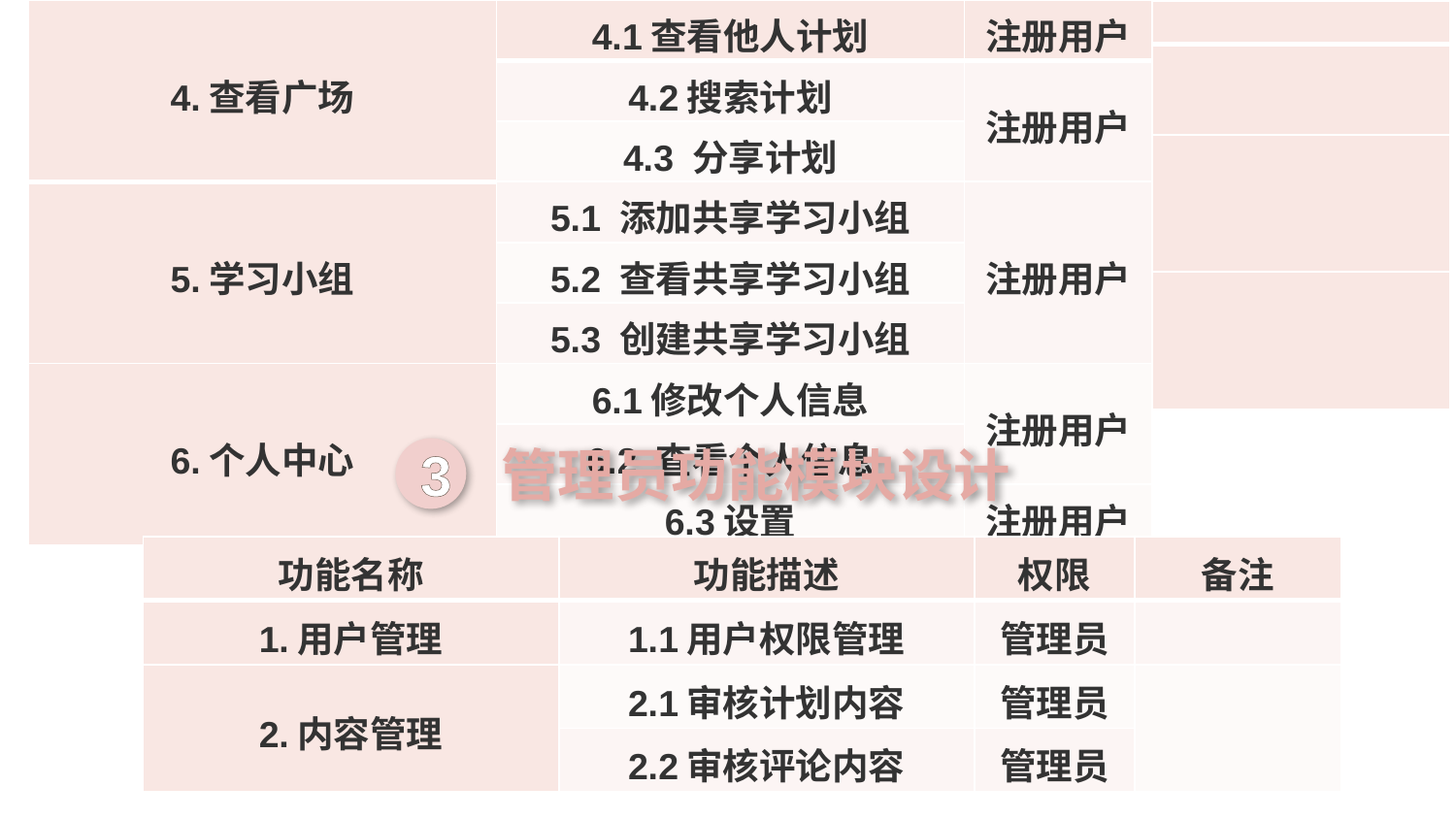

| 4.查看广场 | 4.1查看他人计划 | 注册用户 |
| --- | --- | --- |
|  | 4.2搜索计划 | 注册用户 |
|  | 4.3 分享计划 |  |
| 5.学习小组 | 5.1 添加共享学习小组 | 注册用户 |
|  | 5.2 查看共享学习小组 |  |
|  | 5.3 创建共享学习小组 |  |
| 6.个人中心 | 6.1修改个人信息 | 注册用户 |
|  | 6.2 查看个人信息 |  |
|  | 6.3设置 | 注册用户 |
|  |
| --- |
|  |
|  |
|  |
管理员功能模块设计
3
| 功能名称 | 功能描述 | 权限 | 备注 |
| --- | --- | --- | --- |
| 1.用户管理 | 1.1用户权限管理 | 管理员 |  |
| 2.内容管理 | 2.1审核计划内容 | 管理员 |  |
|  | 2.2审核评论内容 | 管理员 |  |